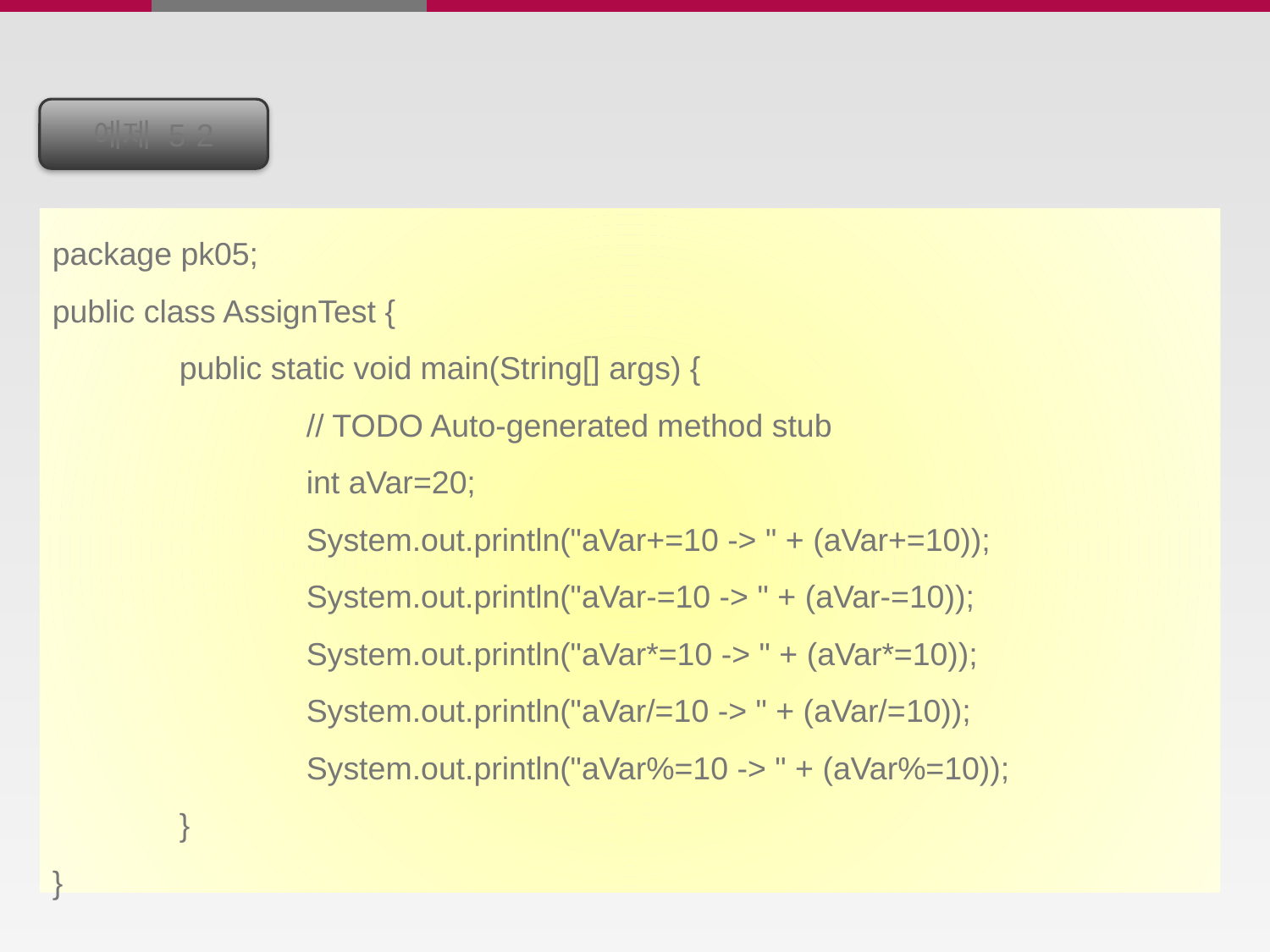

예제 5-2
package pk05;
public class AssignTest {
	public static void main(String[] args) {
		// TODO Auto-generated method stub
		int aVar=20;
		System.out.println("aVar+=10 -> " + (aVar+=10));
		System.out.println("aVar-=10 -> " + (aVar-=10));
		System.out.println("aVar*=10 -> " + (aVar*=10));
		System.out.println("aVar/=10 -> " + (aVar/=10));
		System.out.println("aVar%=10 -> " + (aVar%=10));
	}
}